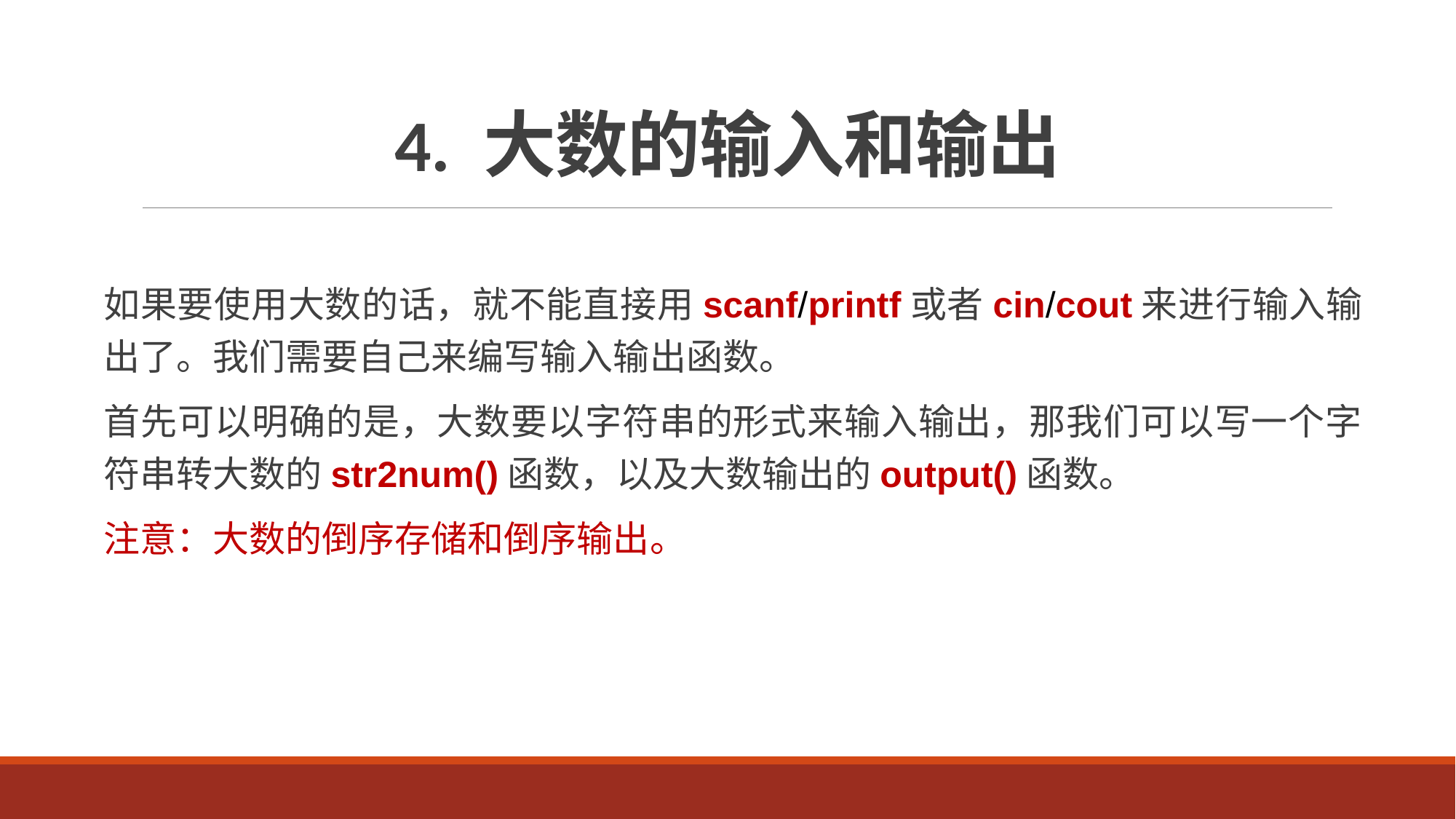

# 4. 大数的输入和输出
如果要使用大数的话，就不能直接用scanf/printf或者cin/cout来进行输入输出了。我们需要自己来编写输入输出函数。
首先可以明确的是，大数要以字符串的形式来输入输出，那我们可以写一个字符串转大数的str2num()函数，以及大数输出的output()函数。
注意：大数的倒序存储和倒序输出。